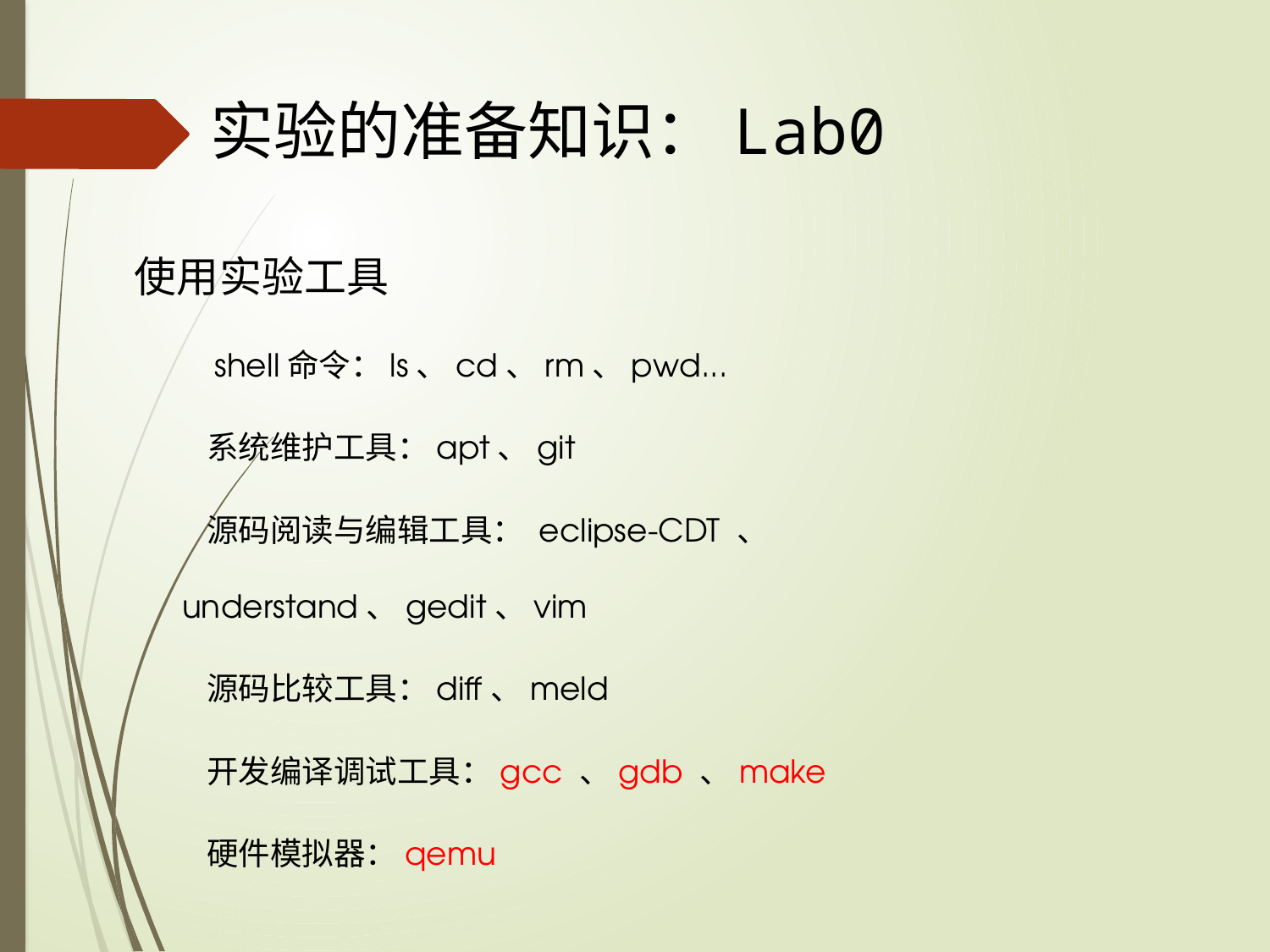

实验的准备知识：Lab0
使用实验工具
         shell命令：ls、cd、rm、pwd...
         系统维护工具：apt、git
         源码阅读与编辑工具： eclipse-CDT 、 understand、gedit、vim
         源码比较工具：diff、meld
         开发编译调试工具：gcc 、gdb 、make
         硬件模拟器：qemu